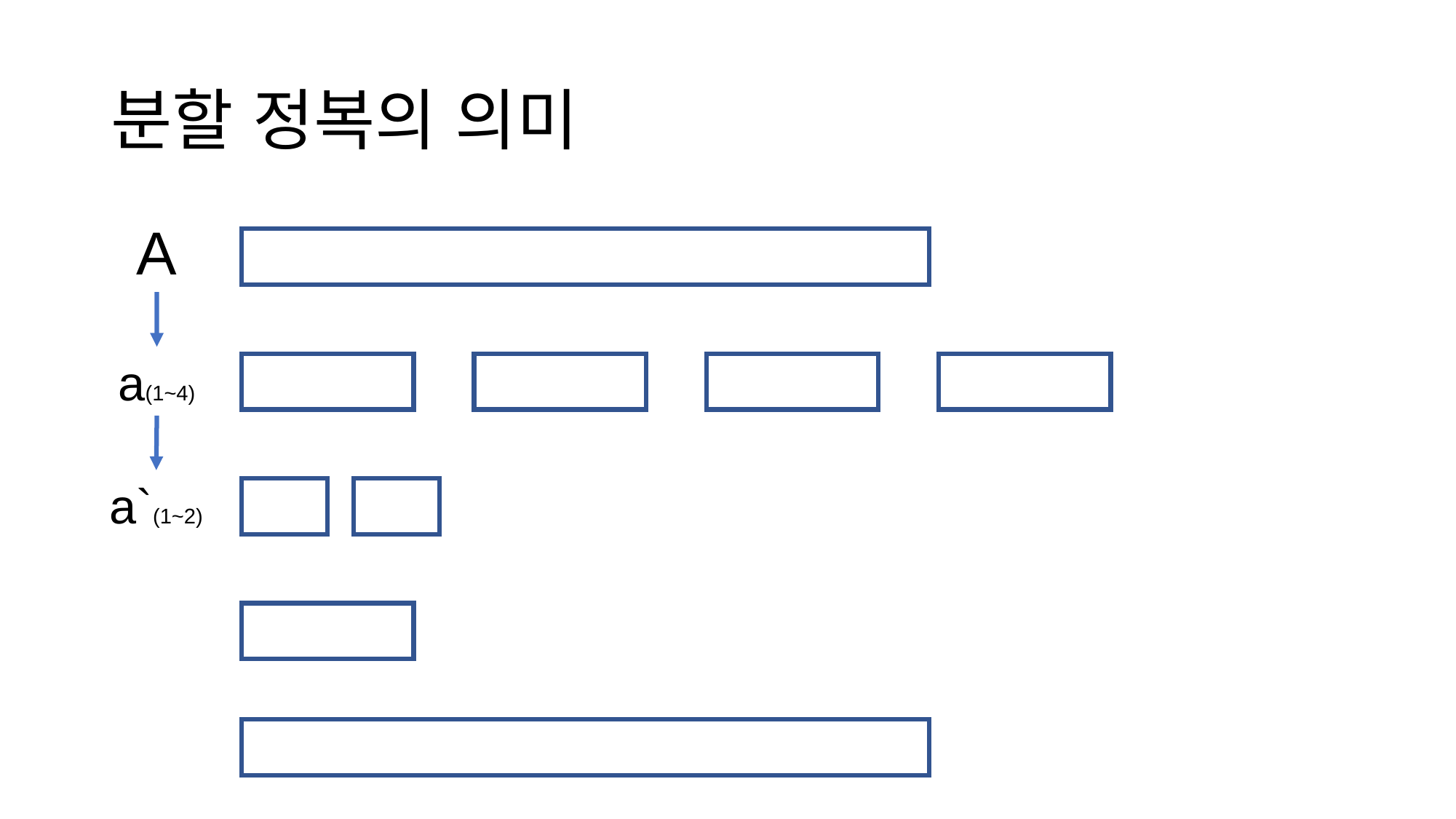

# 분할 정복의 의미
A

a(1~4)

a`(1~2)